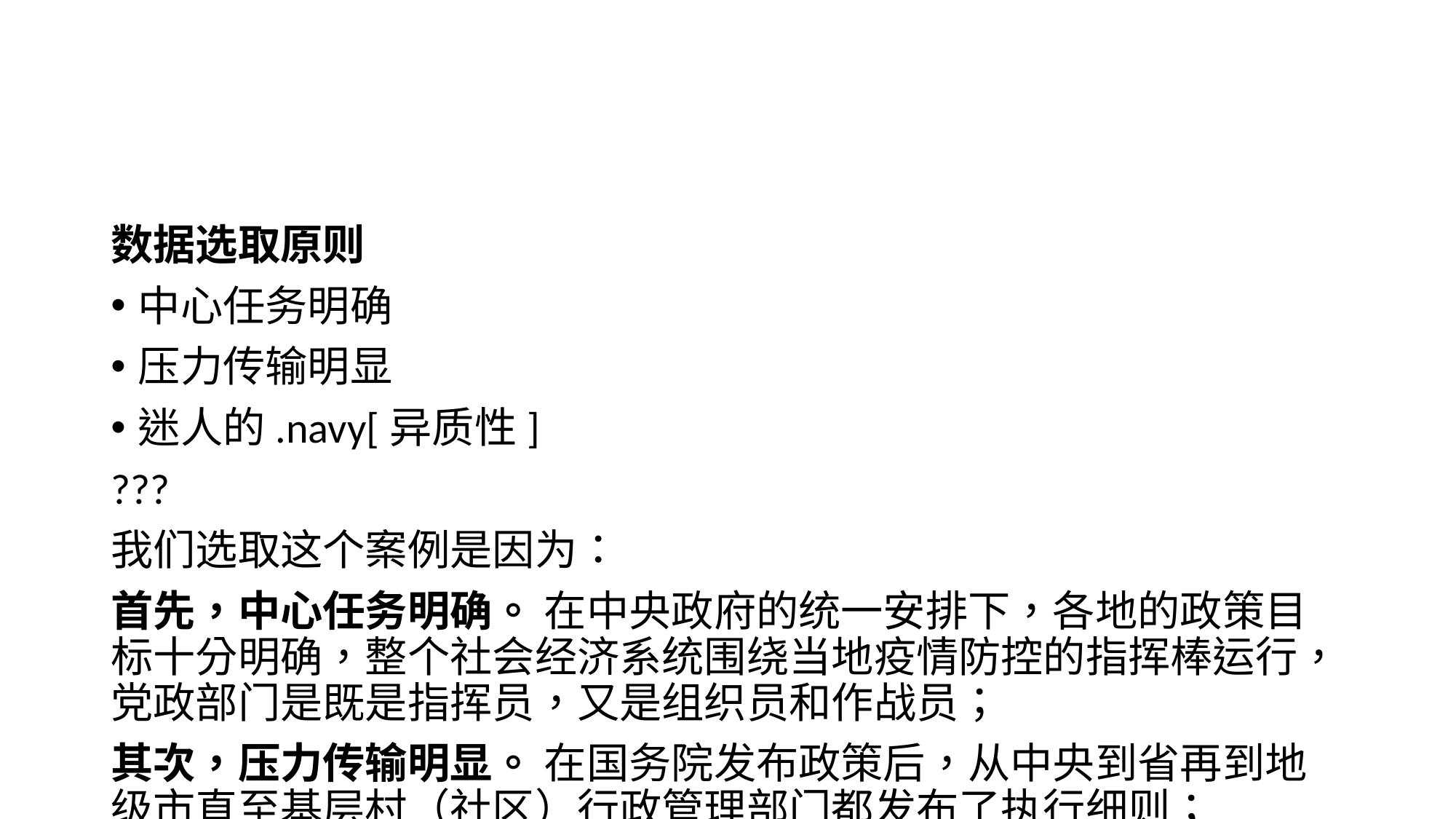

数据选取原则
中心任务明确
压力传输明显
迷人的.navy[异质性]
???
我们选取这个案例是因为：
首先，中心任务明确。 在中央政府的统一安排下，各地的政策目标十分明确，整个社会经济系统围绕当地疫情防控的指挥棒运行，党政部门是既是指挥员，又是组织员和作战员；
其次，压力传输明显。 在国务院发布政策后，从中央到省再到地级市直至基层村（社区）行政管理部门都发布了执行细则；
更为重要的是，虽然受到的压力相同，也都使用加码来传输压力，但加码方式在不同地方政府间存在较大的异质性。这种政策扩散的差异性表现给我们衡量“压力型体制”提供了绝佳的机会窗口。